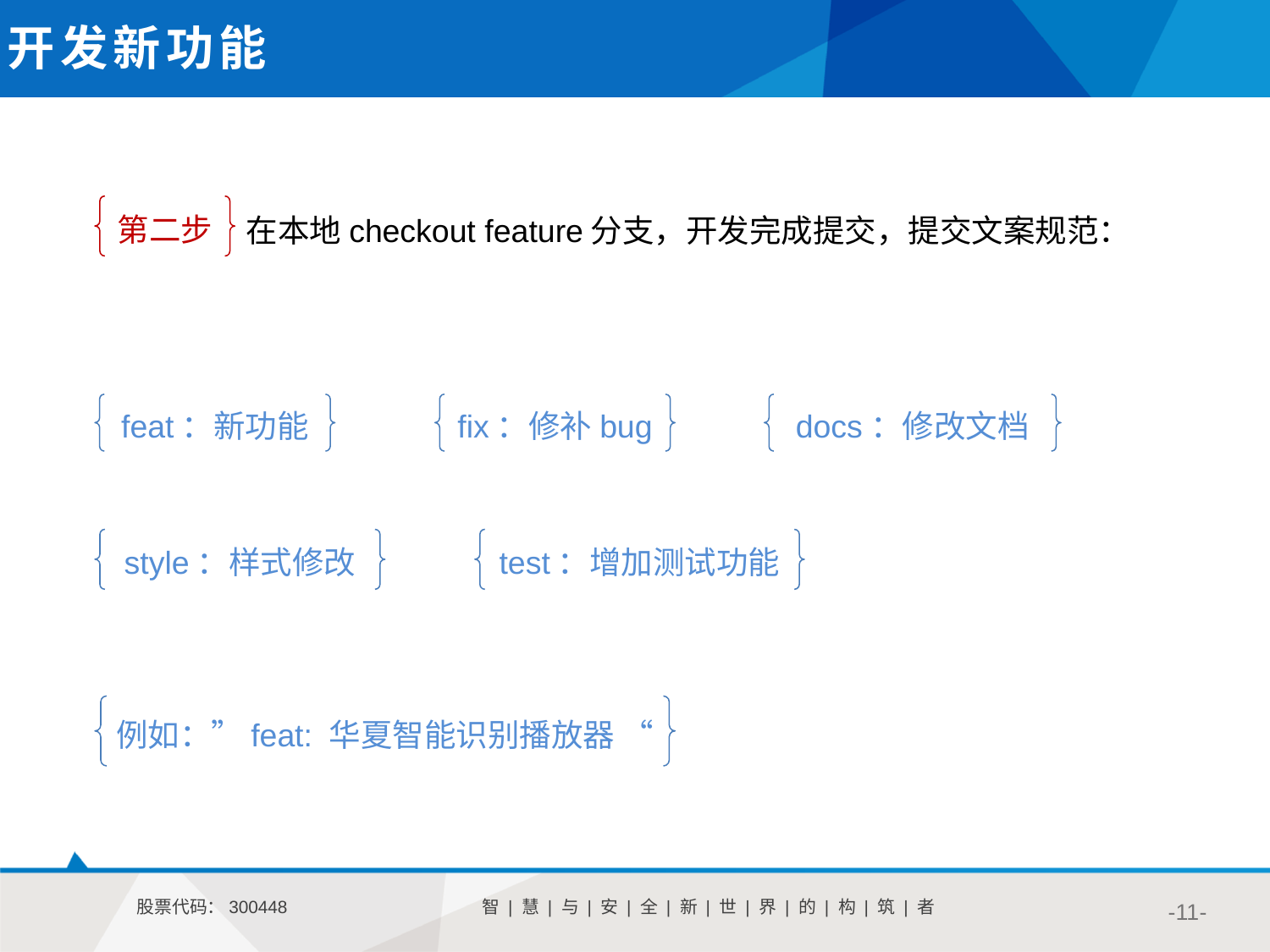

开发新功能
第二步
在本地checkout feature分支，开发完成提交，提交文案规范：
fix：修补bug
docs：修改文档
feat：新功能
style：样式修改
test：增加测试功能
例如：”feat: 华夏智能识别播放器 “